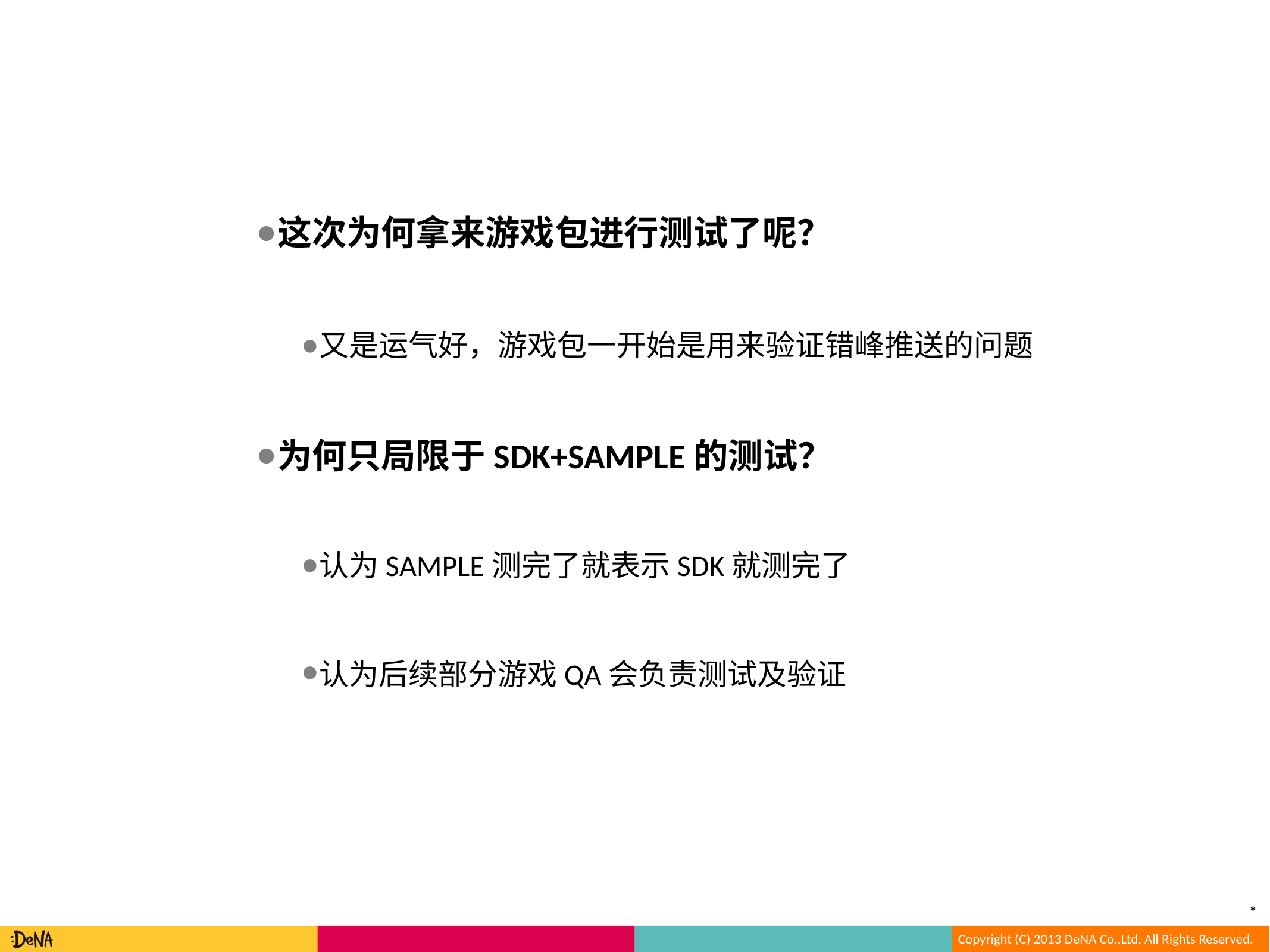

这次为何拿来游戏包进行测试了呢？

又是运气好，游戏包一开始是用来验证错峰推送的问题

为何只局限于SDK+SAMPLE的测试？

认为SAMPLE测完了就表示SDK就测完了

认为后续部分游戏QA会负责测试及验证